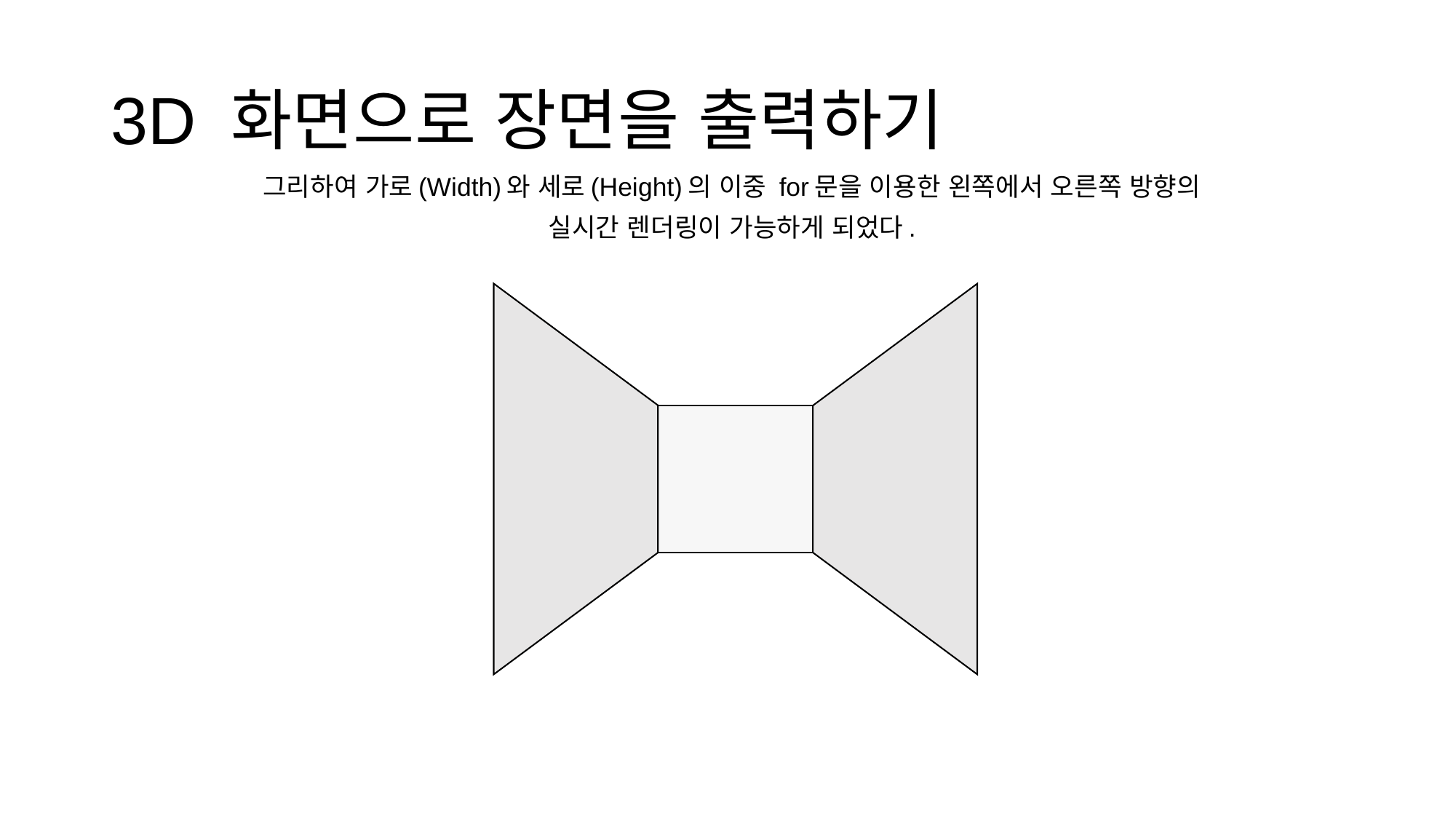

# 3D 화면으로 장면을 출력하기
그리하여 가로(Width)와 세로(Height)의 이중 for문을 이용한 왼쪽에서 오른쪽 방향의
실시간 렌더링이 가능하게 되었다.